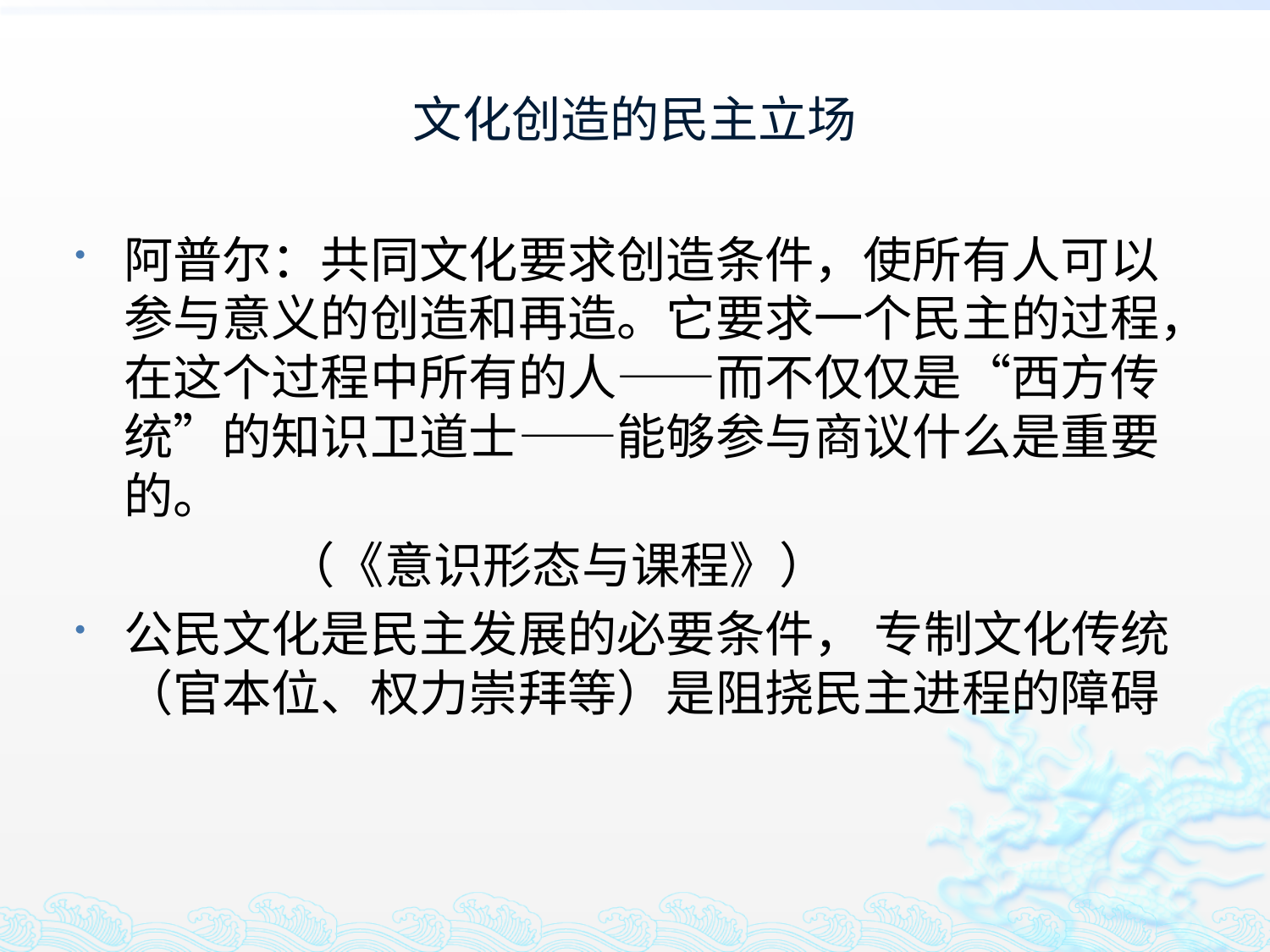

# 文化创造的民主立场
阿普尔：共同文化要求创造条件，使所有人可以参与意义的创造和再造。它要求一个民主的过程，在这个过程中所有的人——而不仅仅是“西方传统”的知识卫道士——能够参与商议什么是重要的。
                  （《意识形态与课程》）
公民文化是民主发展的必要条件， 专制文化传统（官本位、权力崇拜等）是阻挠民主进程的障碍